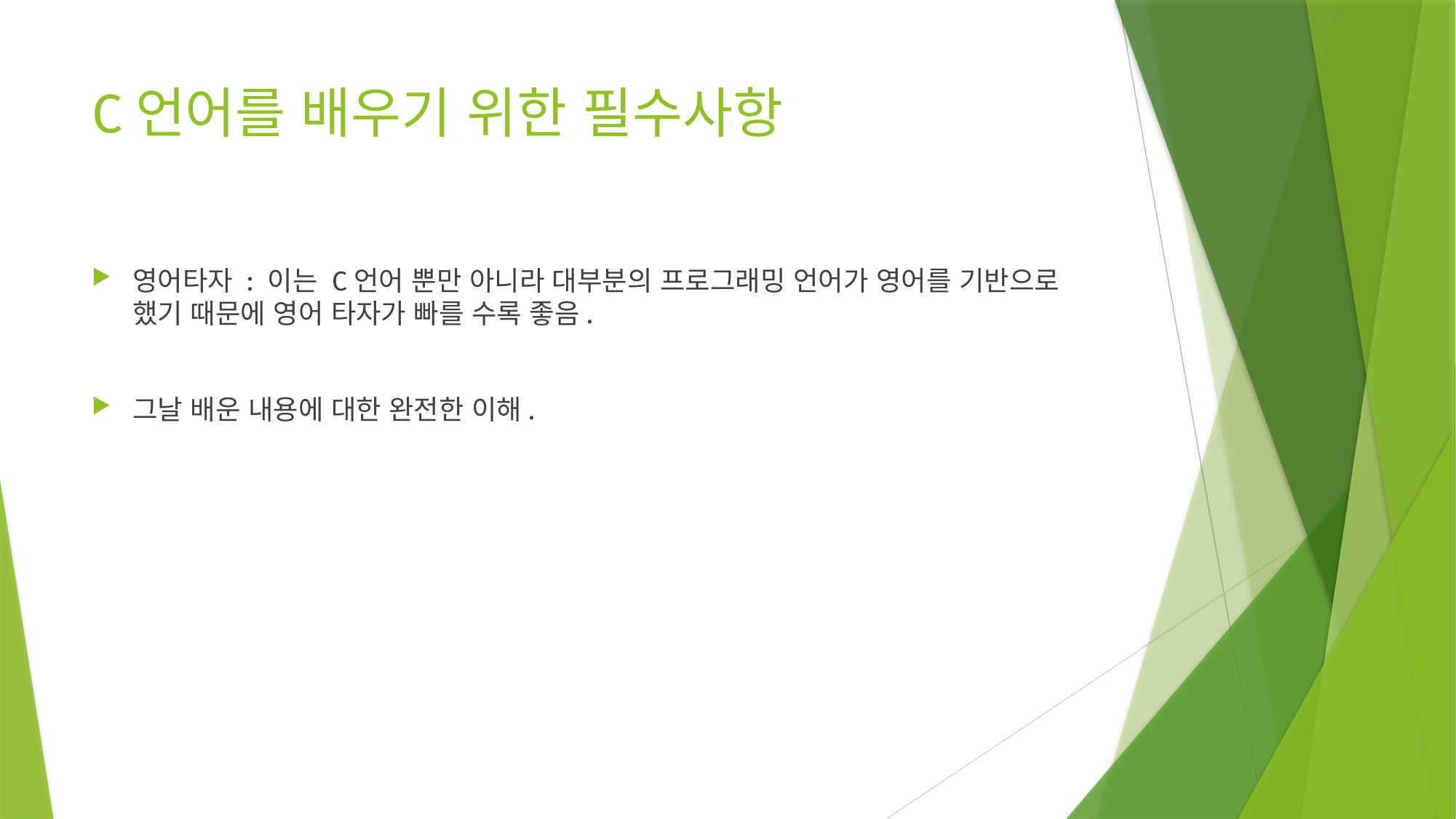

# C언어를 배우기 위한 필수사항
영어타자 : 이는 C언어 뿐만 아니라 대부분의 프로그래밍 언어가 영어를 기반으로 했기 때문에 영어 타자가 빠를 수록 좋음.

그날 배운 내용에 대한 완전한 이해.